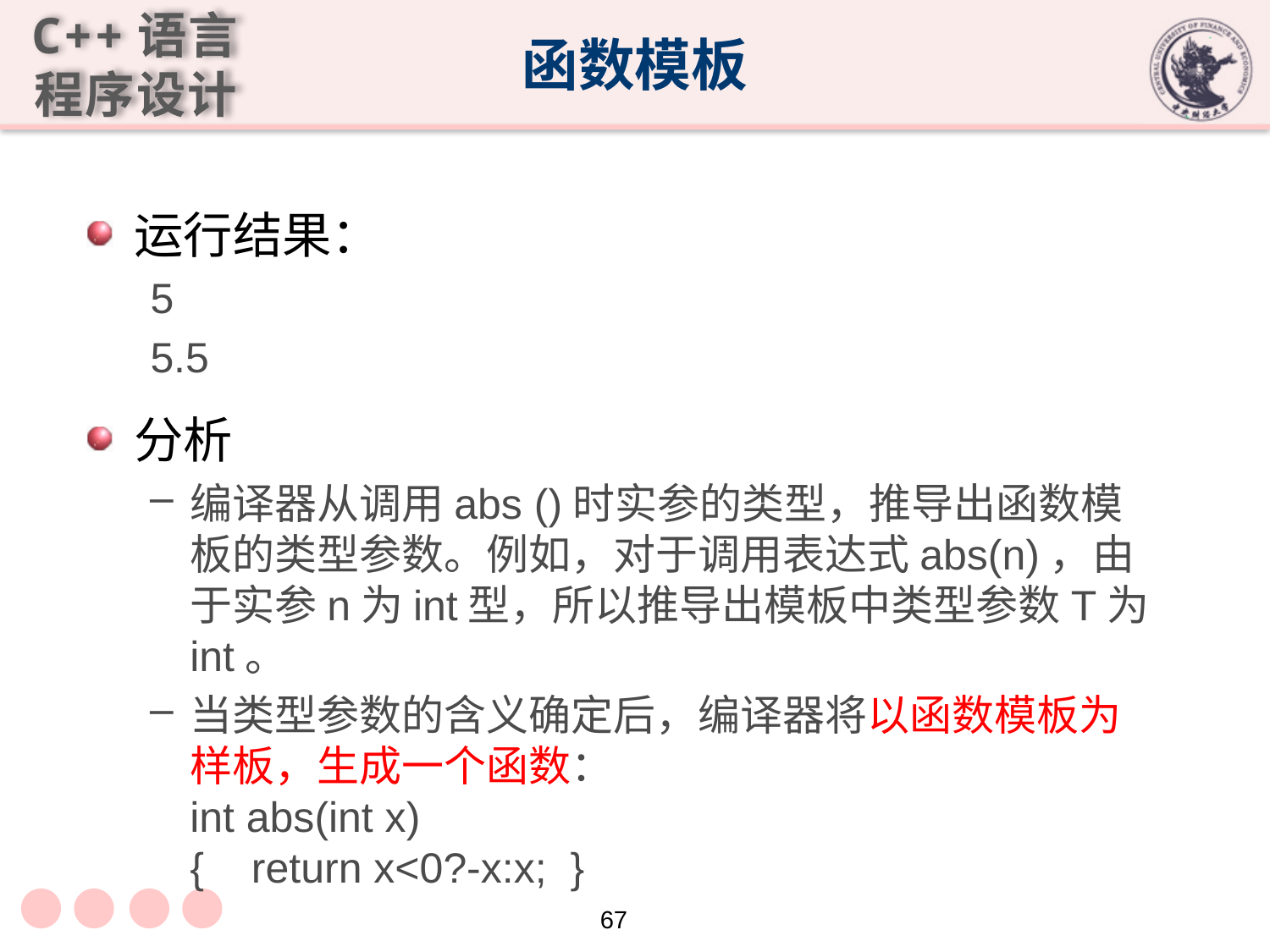

函数模板
运行结果：
5
5.5
分析
编译器从调用abs ()时实参的类型，推导出函数模板的类型参数。例如，对于调用表达式abs(n)，由于实参n为int型，所以推导出模板中类型参数T为int。
当类型参数的含义确定后，编译器将以函数模板为样板，生成一个函数：
int abs(int x)
{    return x<0?-x:x;  }
67